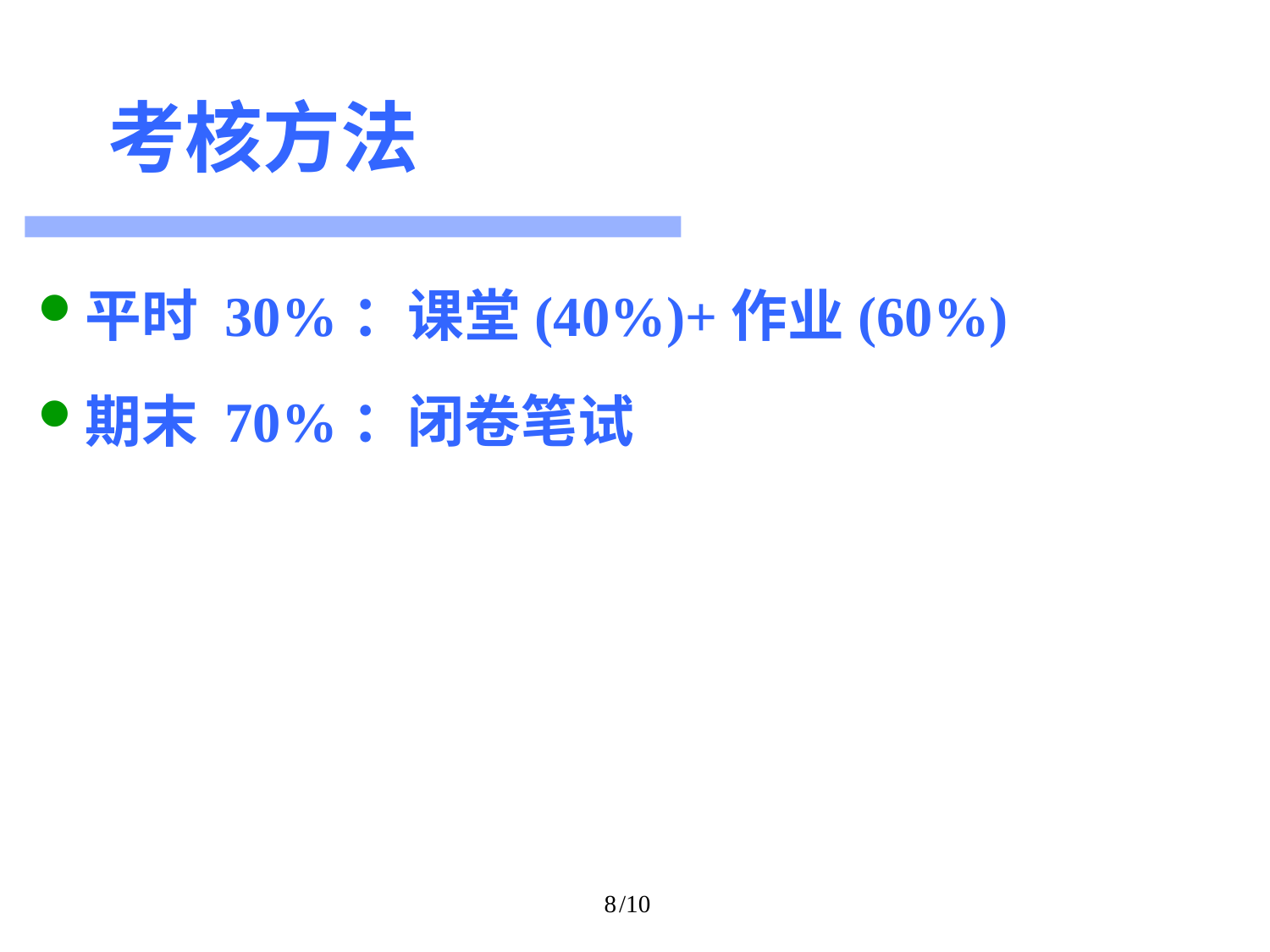

# 考核方法
平时 30%：课堂(40%)+作业(60%)
期末 70%：闭卷笔试
8
/10